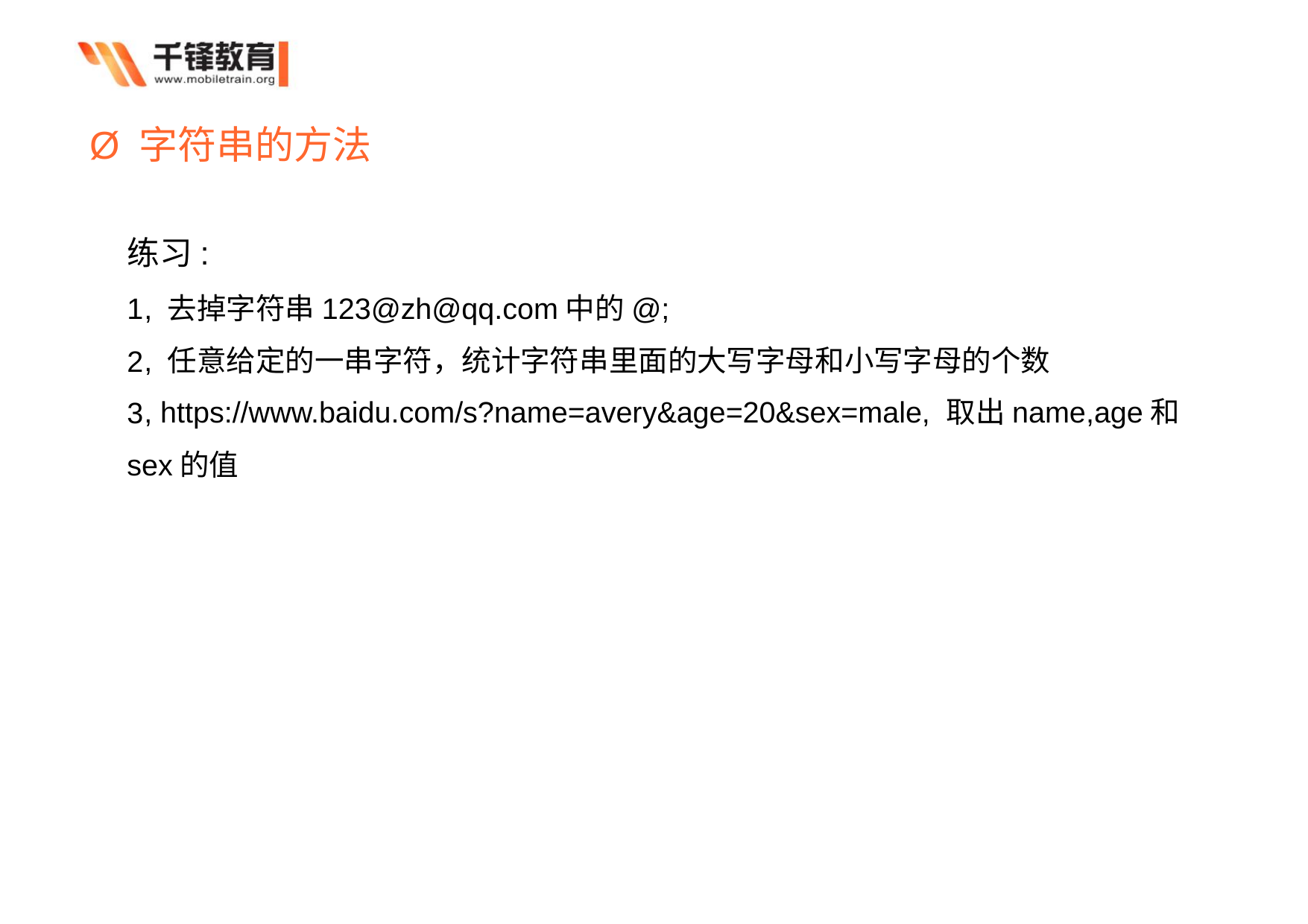

Ø 字符串的方法
练习:
, 去掉字符串123@zh@qq.com中的@;
1
2
3
, 任意给定的一串字符，统计字符串里面的大写字母和小写字母的个数
, https://www.baidu.com/s?name=avery&age=20&sex=male, 取出name,age和
sex的值